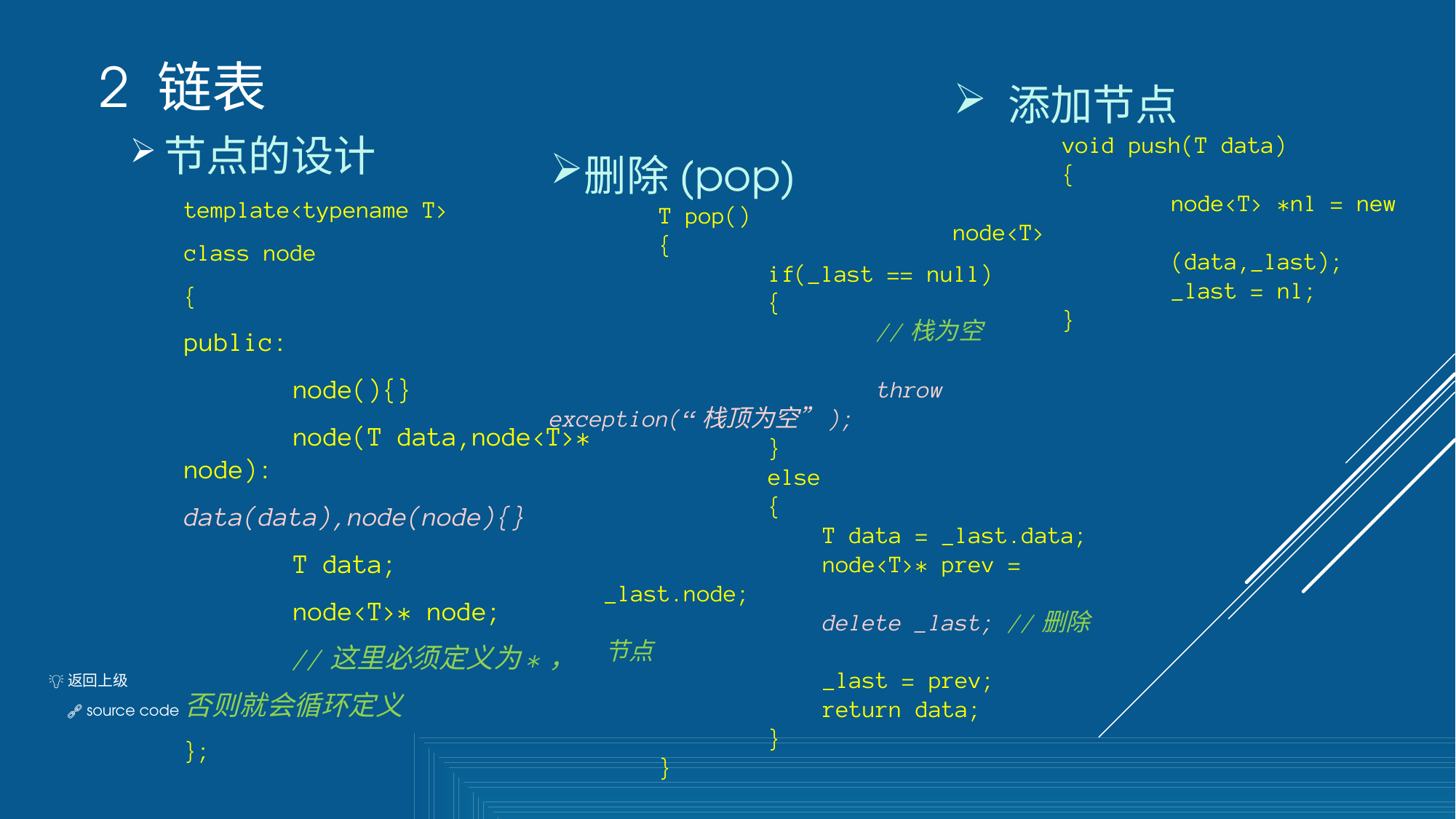

# 2 链表
添加节点
	void push(T data)
	{
		node<T> *nl = new node<T>
		(data,_last);
		_last = nl;
	}
节点的设计
template<typename T>
class node
{
public:
	node(){}
	node(T data,node<T>* node):
data(data),node(node){}
	T data;
	node<T>* node;
	//这里必须定义为*，
否则就会循环定义
};
删除(pop)
	T pop()
	{
		if(_last == null)
		{
			//栈为空
			throw exception(“栈顶为空”);
		}
		else
		{
		T data = _last.data;
		node<T>* prev = _last.node;
		delete _last; //删除节点
		_last = prev;
		return data;
		}
	}
💡返回上级
🔗 source code